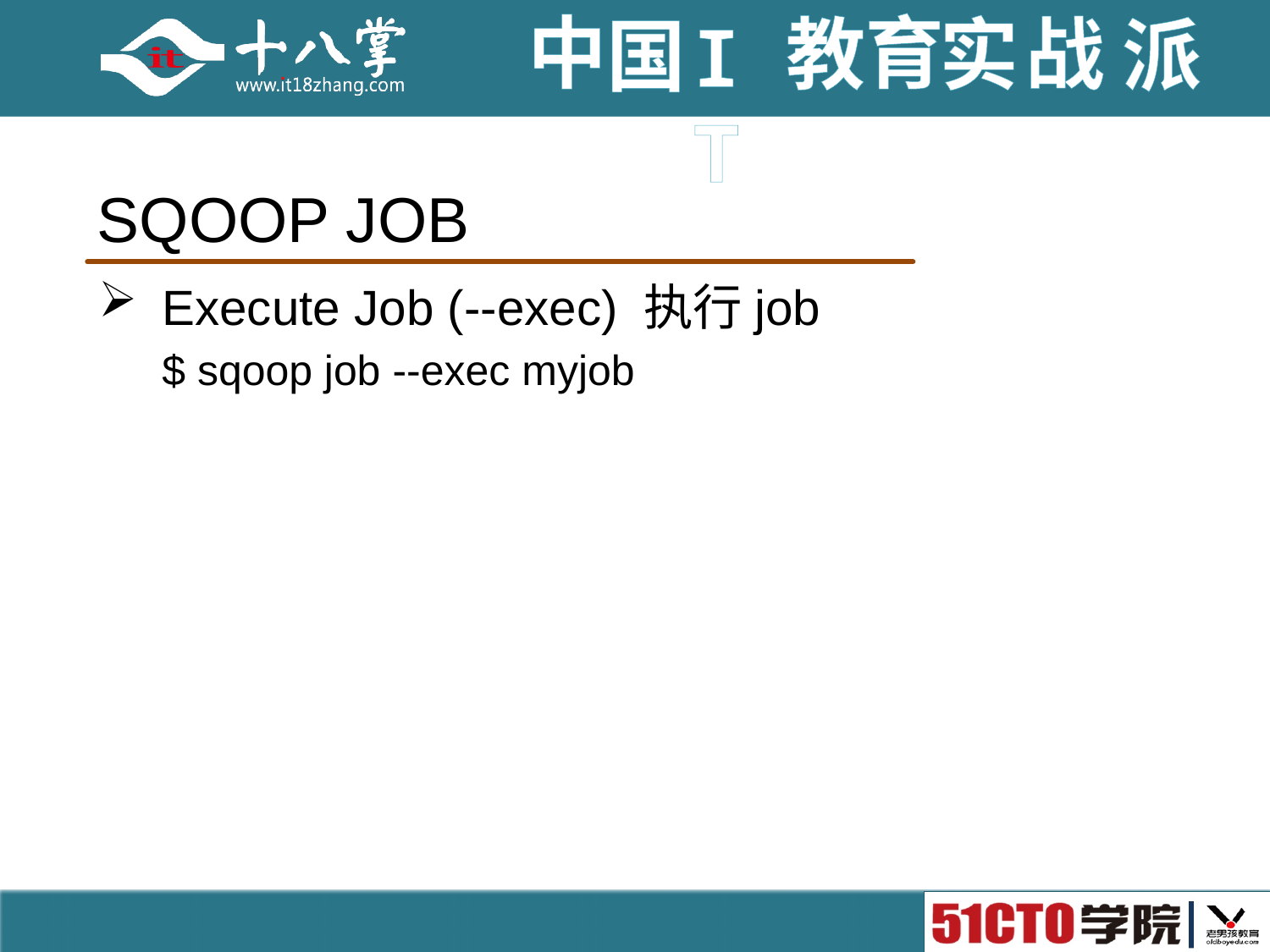

# SQOOP JOB
Execute Job (--exec) 执行job
$ sqoop job --exec myjob